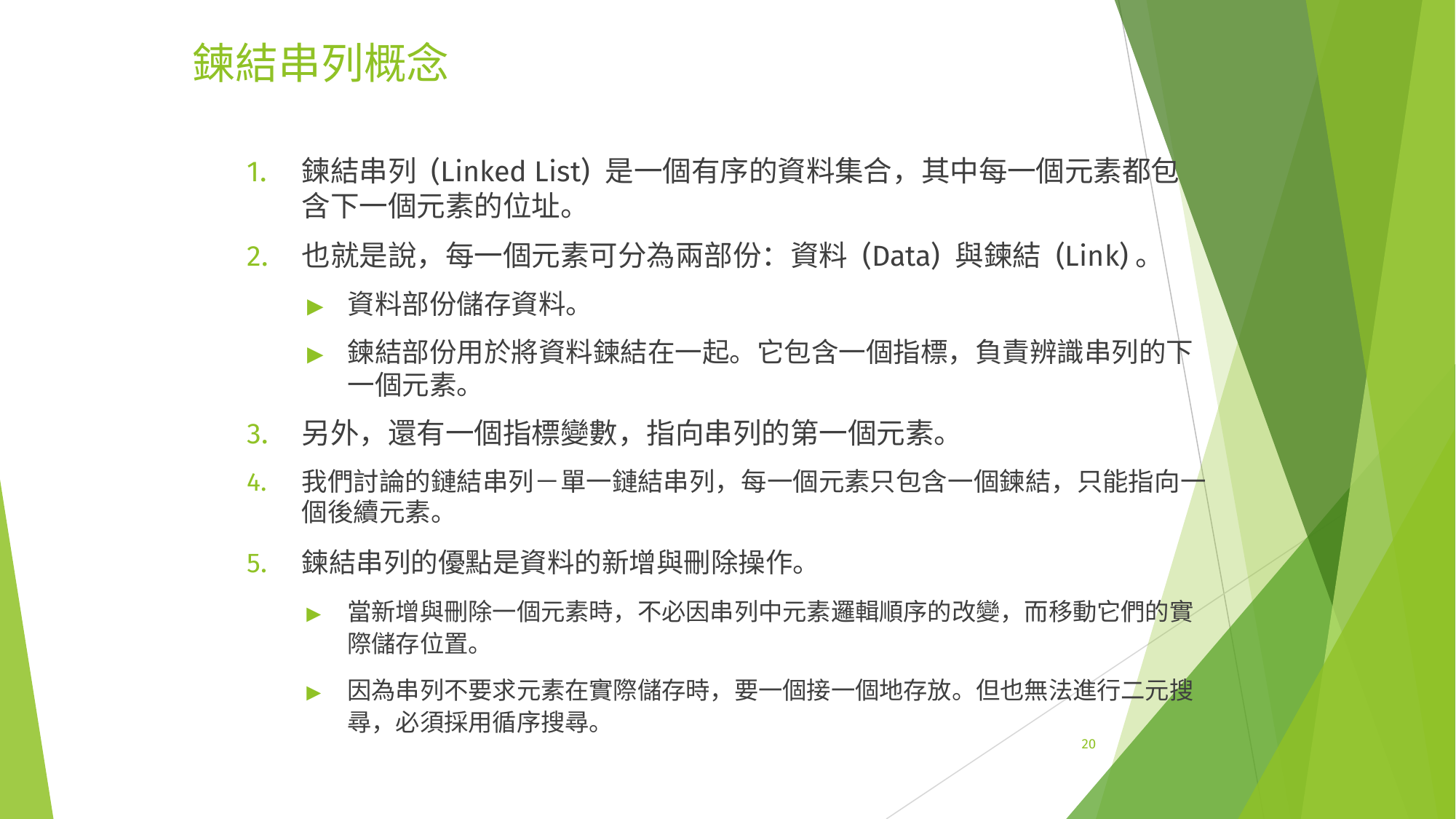

# 鍊結串列概念
鍊結串列 (Linked List) 是一個有序的資料集合，其中每一個元素都包含下一個元素的位址。
也就是說，每一個元素可分為兩部份：資料 (Data) 與鍊結 (Link)。
資料部份儲存資料。
鍊結部份用於將資料鍊結在一起。它包含一個指標，負責辨識串列的下一個元素。
另外，還有一個指標變數，指向串列的第一個元素。
我們討論的鏈結串列－單一鏈結串列，每一個元素只包含一個鍊結，只能指向一個後續元素。
鍊結串列的優點是資料的新增與刪除操作。
當新增與刪除一個元素時，不必因串列中元素邏輯順序的改變，而移動它們的實際儲存位置。
因為串列不要求元素在實際儲存時，要一個接一個地存放。但也無法進行二元搜尋，必須採用循序搜尋。

20